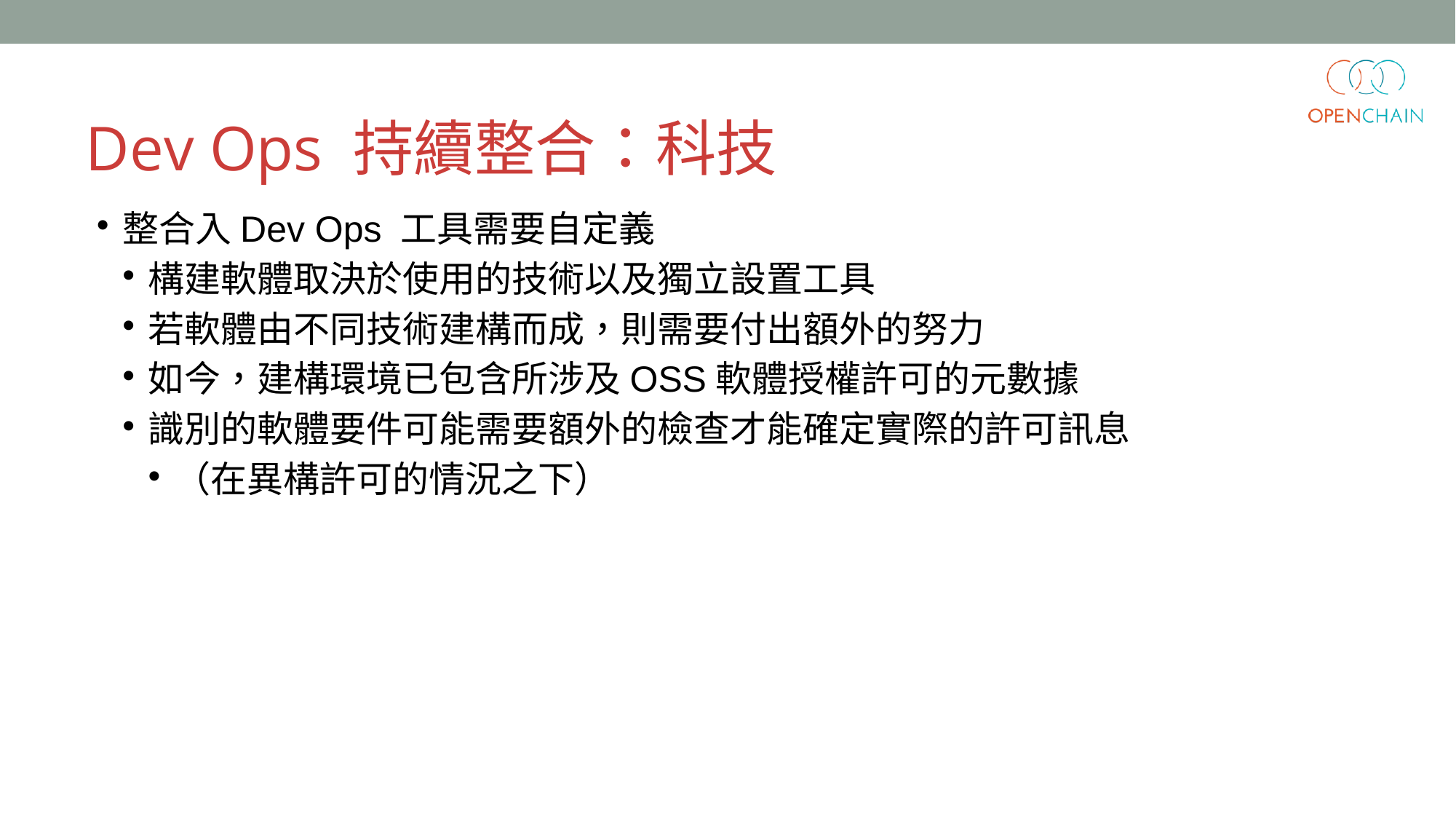

Dev Ops 持續整合：科技
整合入Dev Ops 工具需要自定義
構建軟體取決於使用的技術以及獨立設置工具
若軟體由不同技術建構而成，則需要付出額外的努力
如今，建構環境已包含所涉及OSS軟體授權許可的元數據
識別的軟體要件可能需要額外的檢查才能確定實際的許可訊息
（在異構許可的情況之下）